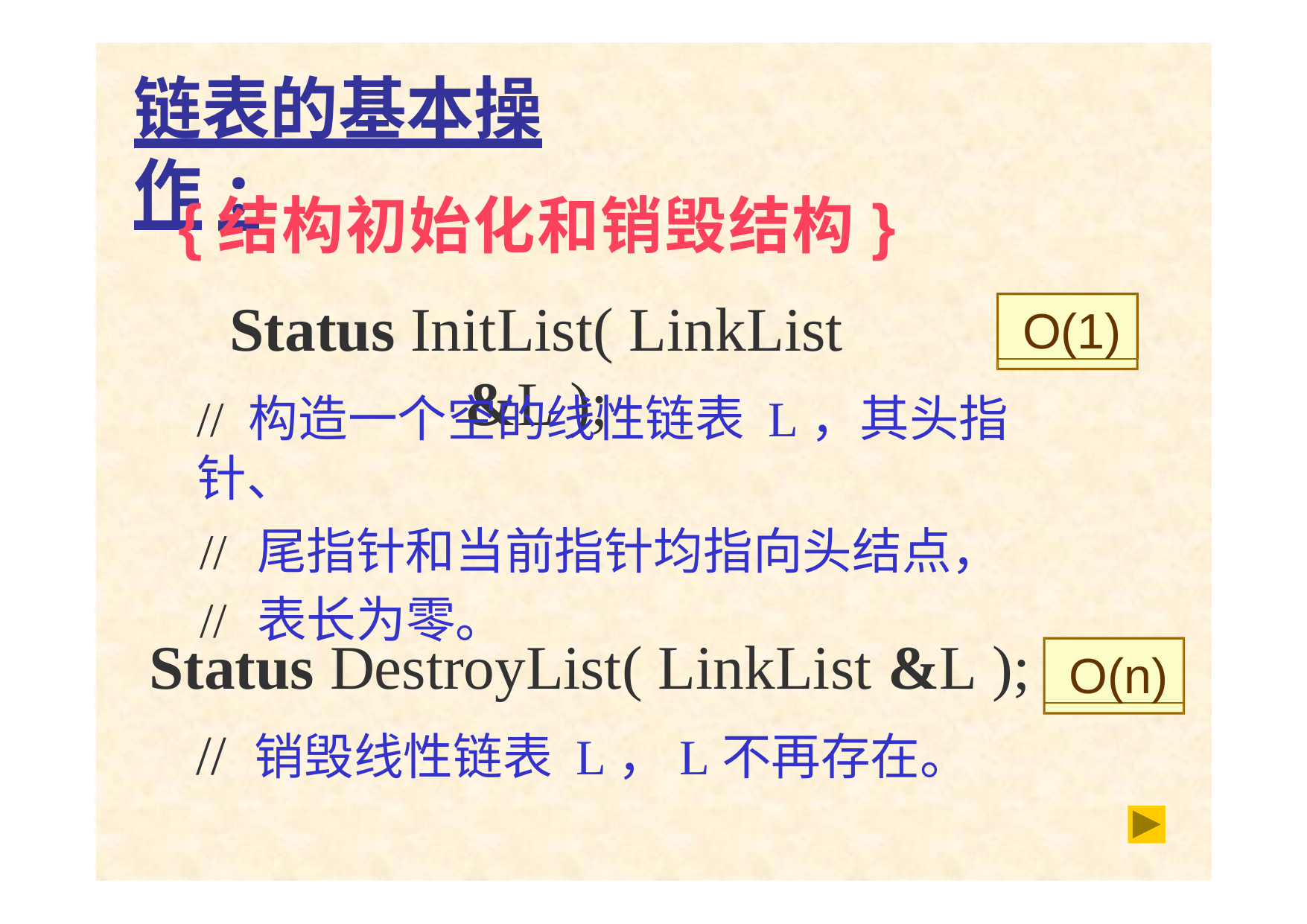

# 链表的基本操作:
{结构初始化和销毁结构}
Status InitList( LinkList &L );

O(1)

// 构造一个空的线性链表 L，其头指针、
//	尾指针和当前指针均指向头结点，
//	表长为零。
Status DestroyList( LinkList &L );
// 销毁线性链表 L，L不再存在。

O(n)